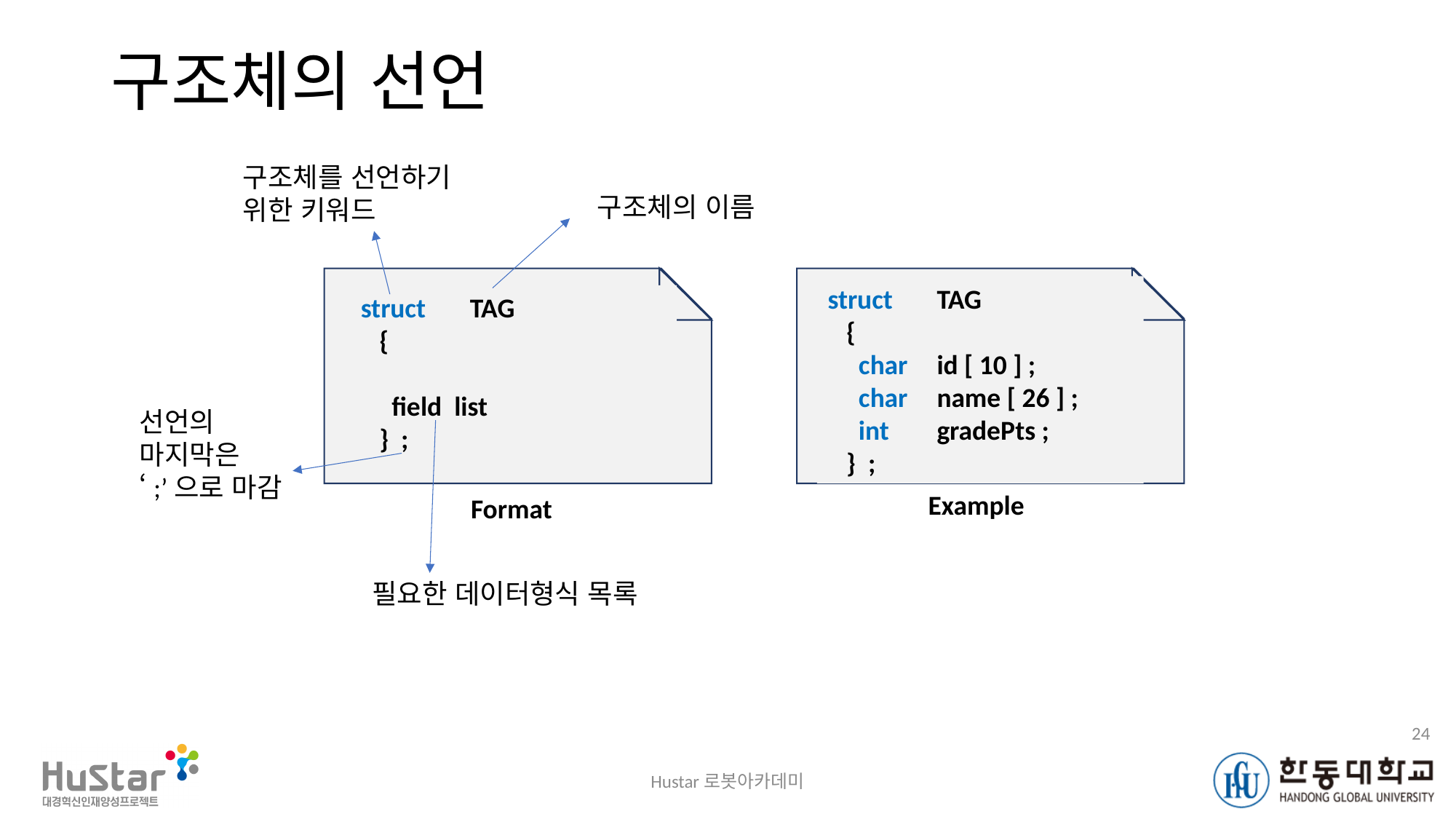

# 구조체의 선언

구조체를 선언하기 위한 키워드
구조체의 이름

struct	TAG
   {

     field  list
   }  ;

struct	TAG
   {
     char	id [ 10 ] ;
     char	name [ 26 ] ;
     int	gradePts ;
   }  ;
선언의 마지막은 ‘;’으로 마감
Example
Format
필요한 데이터형식 목록
24
Hustar로봇아카데미